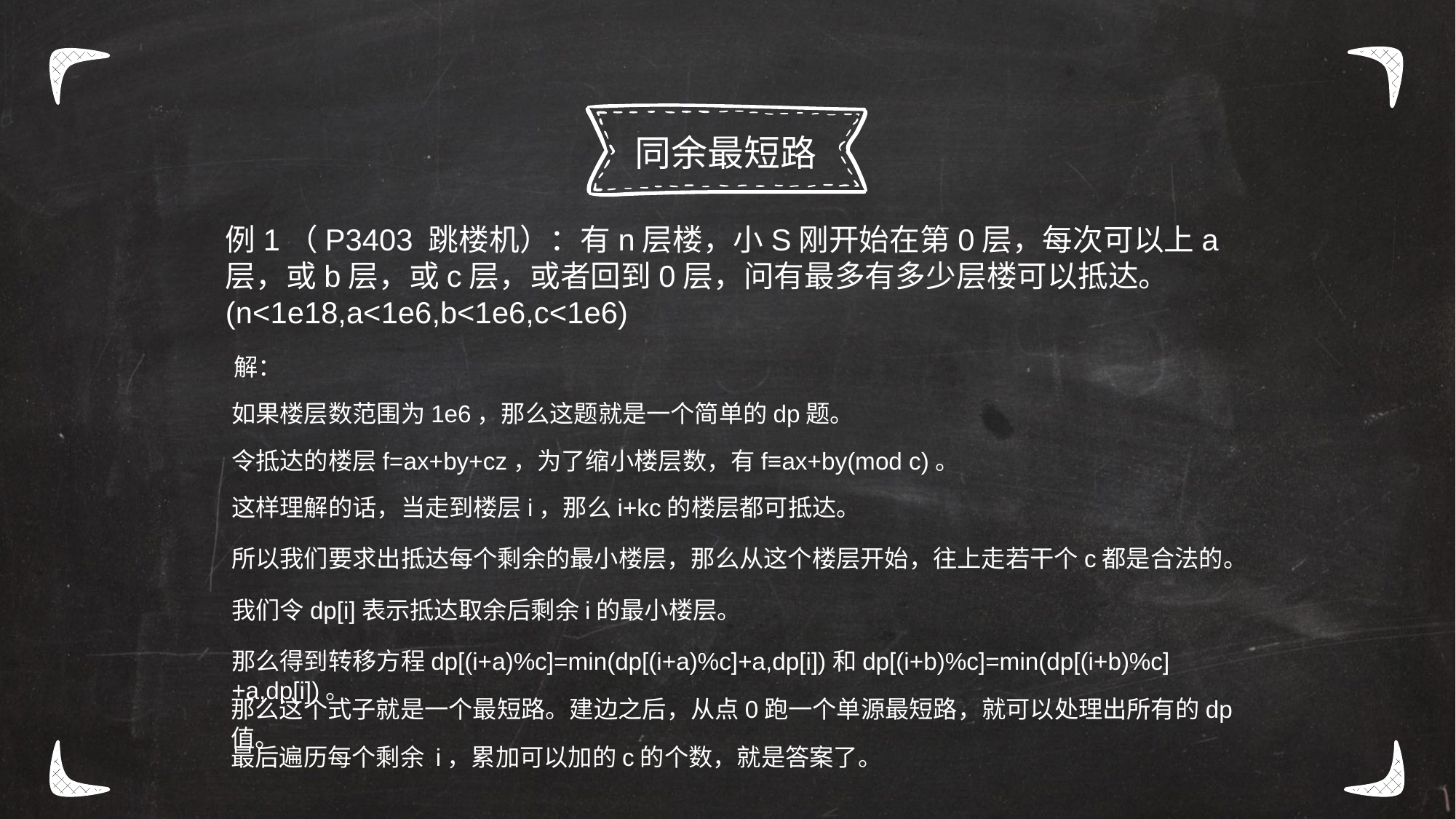

同余最短路
例1（P3403 跳楼机）：有n层楼，小S刚开始在第0层，每次可以上a层，或b层，或c层，或者回到0层，问有最多有多少层楼可以抵达。(n<1e18,a<1e6,b<1e6,c<1e6)
解：
如果楼层数范围为1e6，那么这题就是一个简单的dp题。
令抵达的楼层f=ax+by+cz，为了缩小楼层数，有f≡ax+by(mod c)。
这样理解的话，当走到楼层i，那么i+kc的楼层都可抵达。
所以我们要求出抵达每个剩余的最小楼层，那么从这个楼层开始，往上走若干个c都是合法的。
我们令dp[i]表示抵达取余后剩余i的最小楼层。
那么得到转移方程dp[(i+a)%c]=min(dp[(i+a)%c]+a,dp[i])和dp[(i+b)%c]=min(dp[(i+b)%c]+a,dp[i])。
那么这个式子就是一个最短路。建边之后，从点0跑一个单源最短路，就可以处理出所有的dp值。
最后遍历每个剩余 i，累加可以加的c的个数，就是答案了。